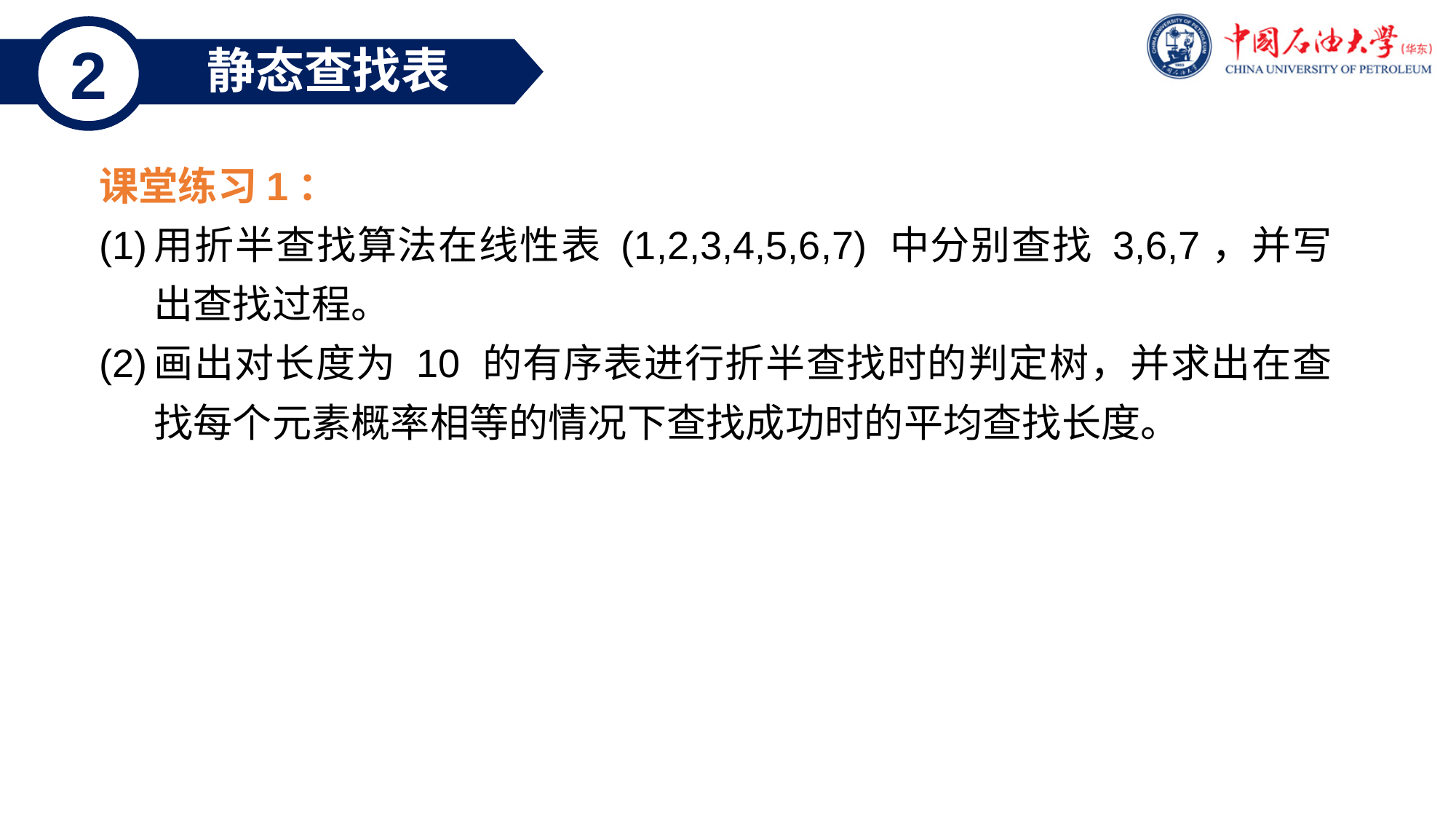

2
 静态查找表
课堂练习1：
用折半查找算法在线性表 (1,2,3,4,5,6,7) 中分别查找 3,6,7，并写出查找过程。
画出对长度为 10 的有序表进行折半查找时的判定树，并求出在查找每个元素概率相等的情况下查找成功时的平均查找长度。